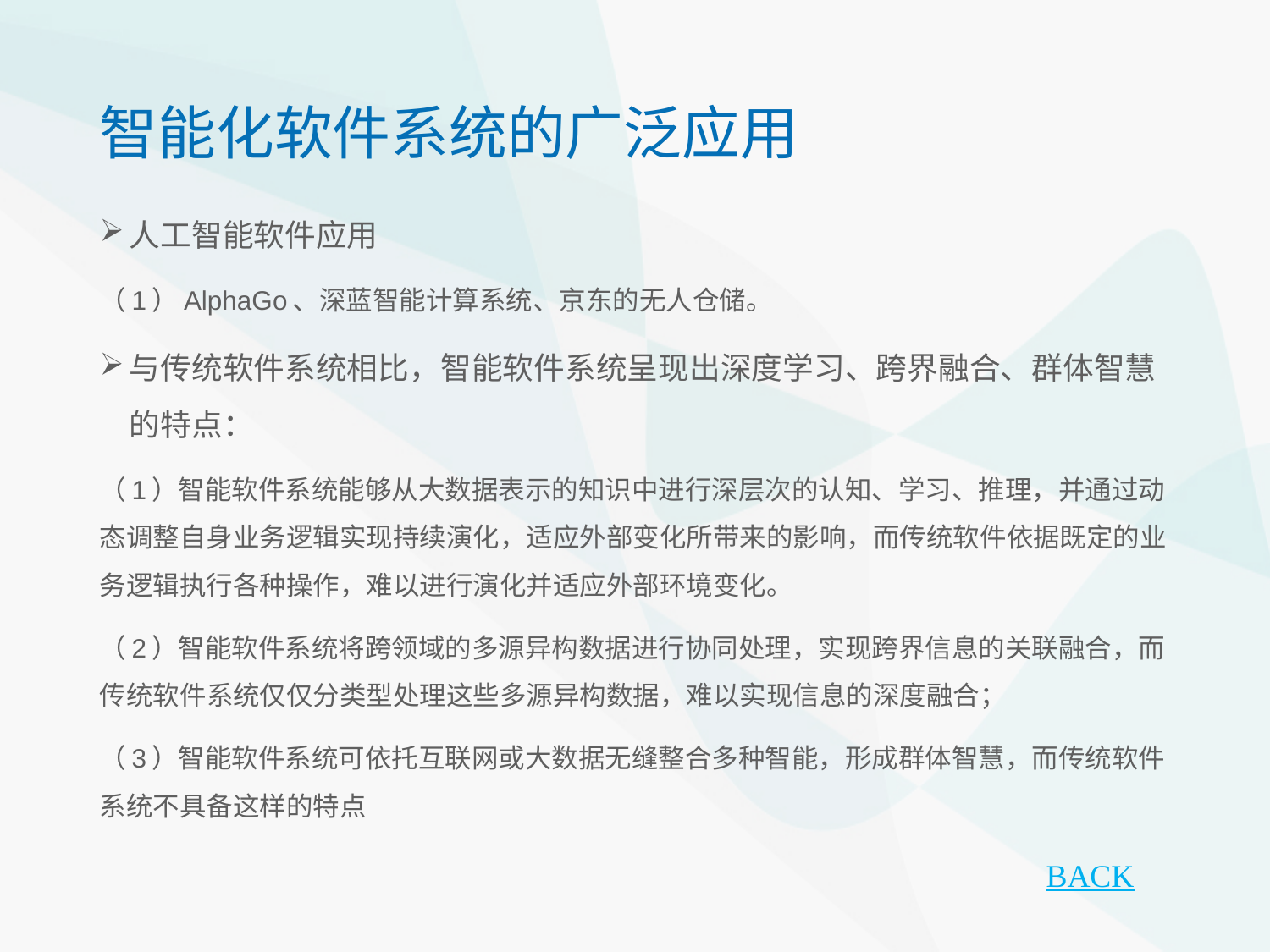

智能化软件系统的广泛应用
人工智能软件应用
（1）AlphaGo、深蓝智能计算系统、京东的无人仓储。
与传统软件系统相比，智能软件系统呈现出深度学习、跨界融合、群体智慧的特点：
（1）智能软件系统能够从大数据表示的知识中进行深层次的认知、学习、推理，并通过动态调整自身业务逻辑实现持续演化，适应外部变化所带来的影响，而传统软件依据既定的业务逻辑执行各种操作，难以进行演化并适应外部环境变化。
（2）智能软件系统将跨领域的多源异构数据进行协同处理，实现跨界信息的关联融合，而传统软件系统仅仅分类型处理这些多源异构数据，难以实现信息的深度融合；
（3）智能软件系统可依托互联网或大数据无缝整合多种智能，形成群体智慧，而传统软件系统不具备这样的特点

BACK